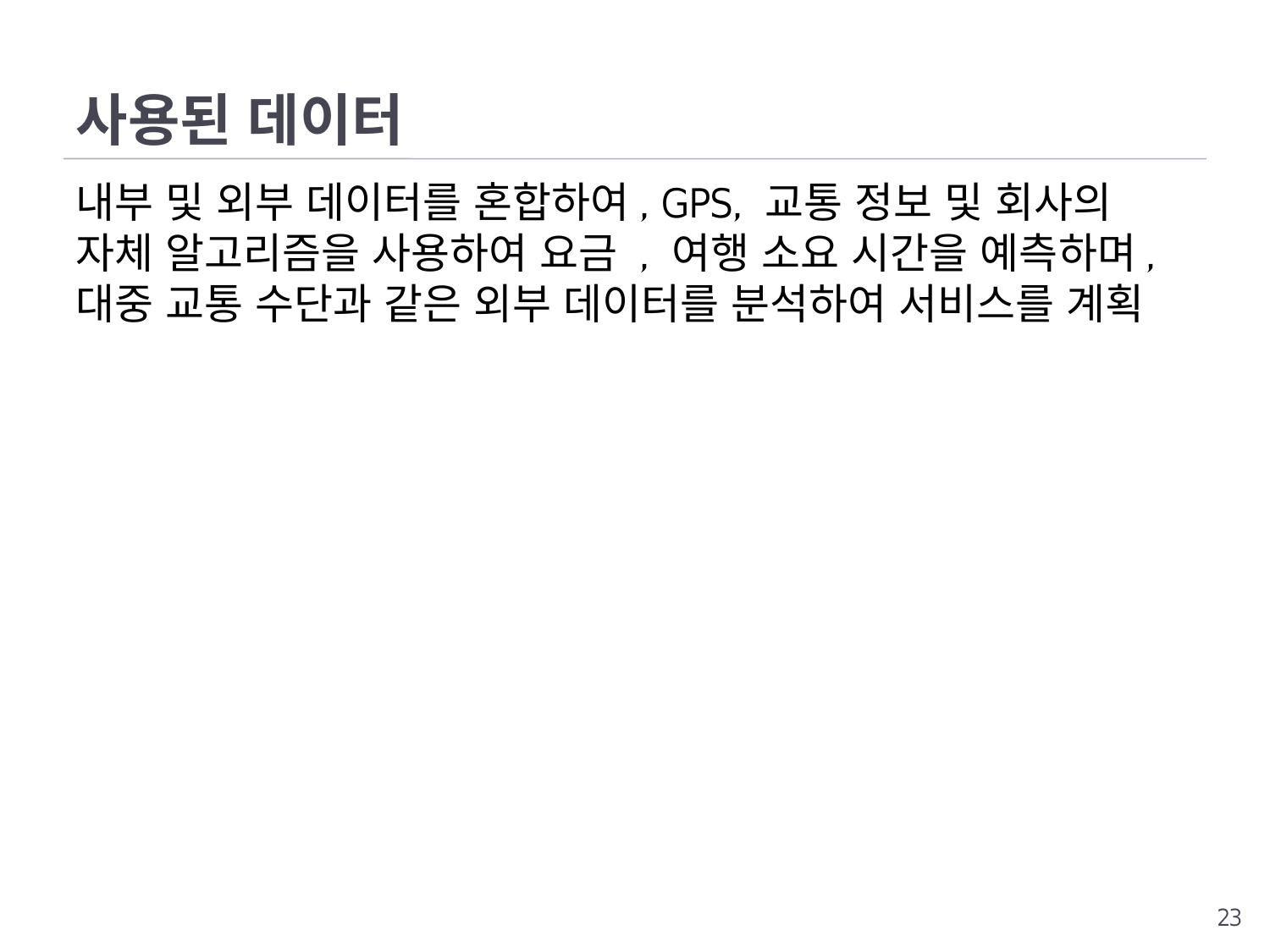

# 사용된 데이터
내부 및 외부 데이터를 혼합하여, GPS, 교통 정보 및 회사의 자체 알고리즘을 사용하여 요금 , 여행 소요 시간을 예측하며, 대중 교통 수단과 같은 외부 데이터를 분석하여 서비스를 계획
23